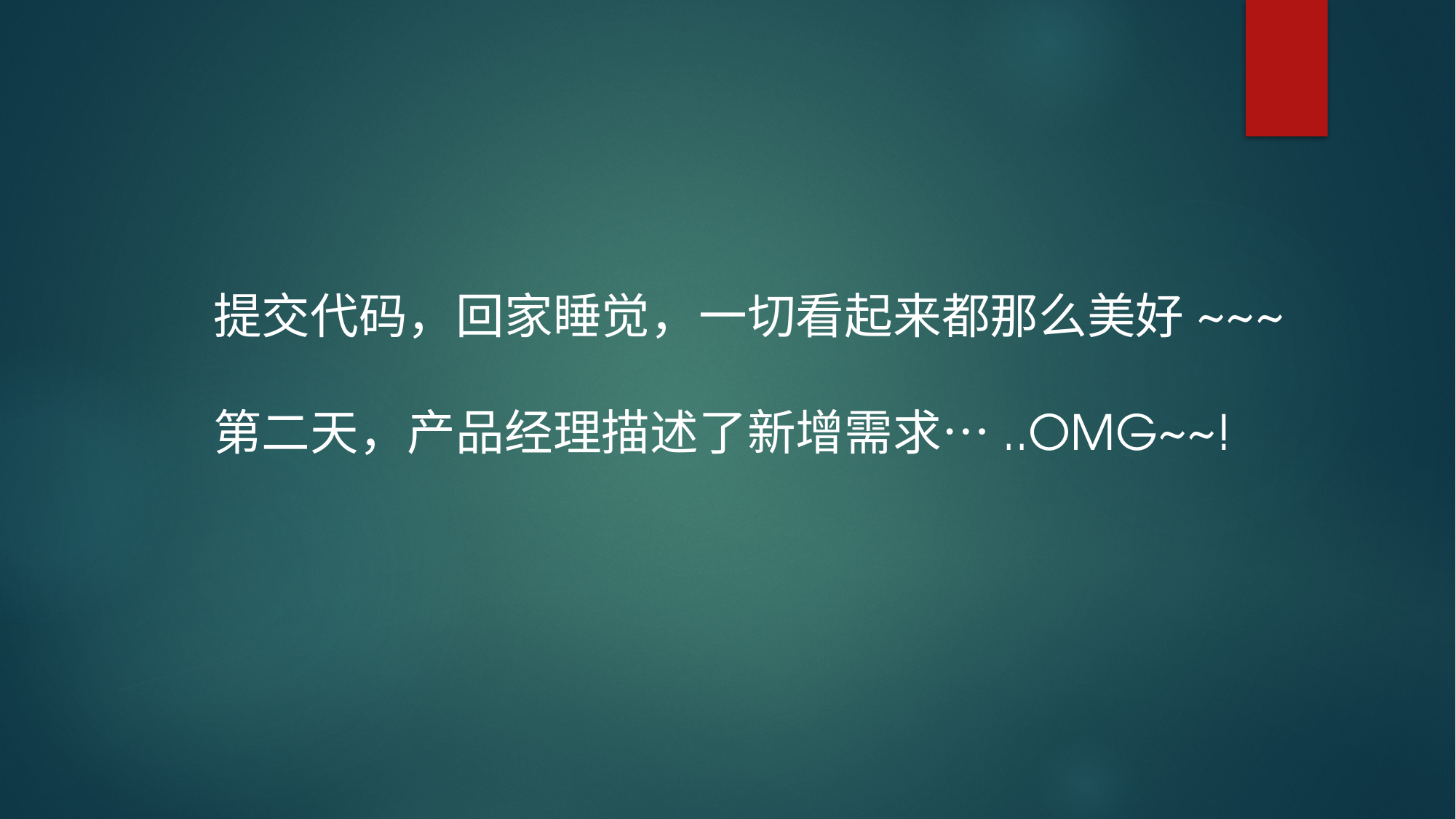

提交代码，回家睡觉，一切看起来都那么美好~~~

第二天，产品经理描述了新增需求…..OMG~~!